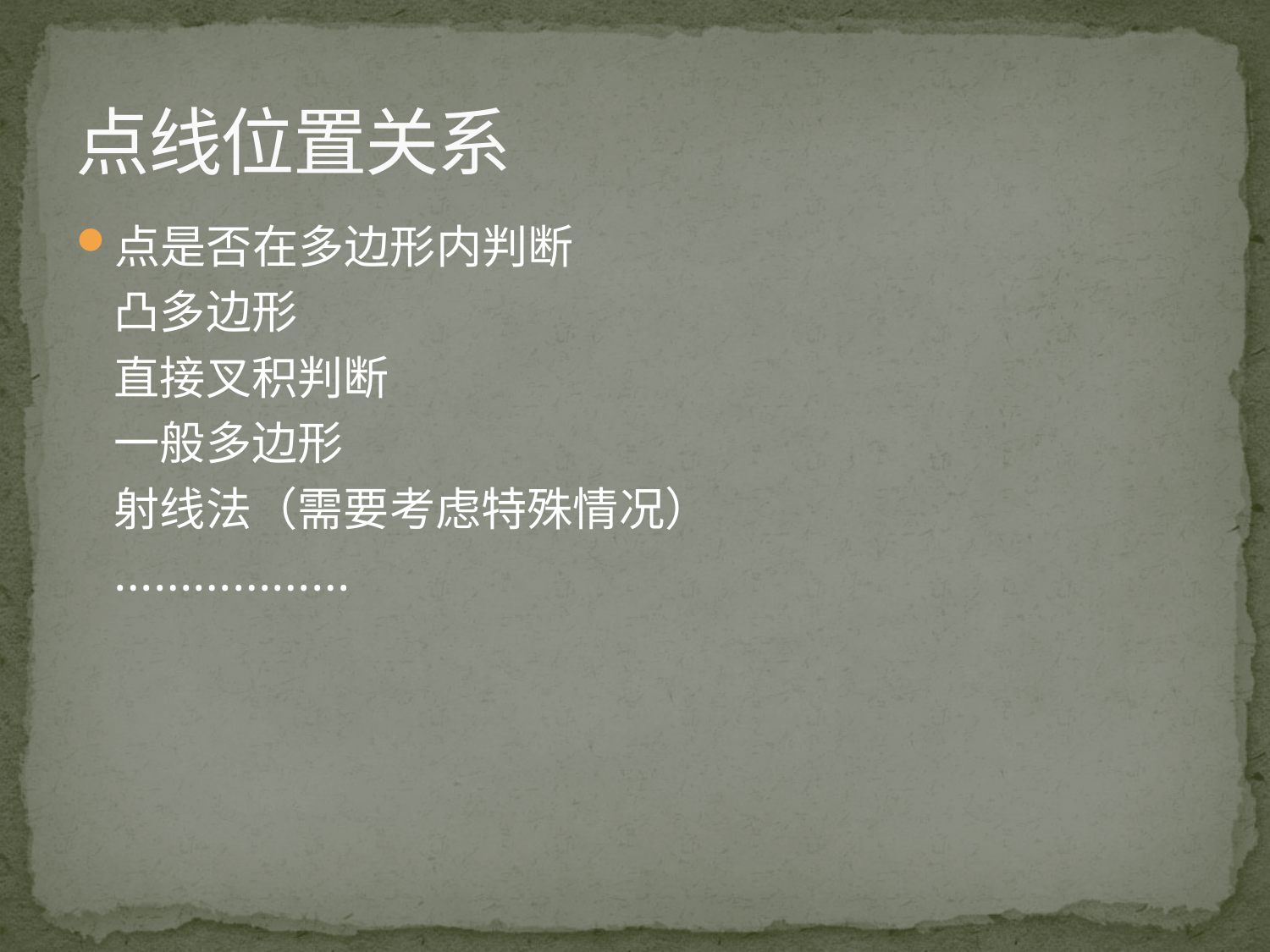

# 点线位置关系
点是否在多边形内判断
	凸多边形
	直接叉积判断
	一般多边形
	射线法（需要考虑特殊情况）
	………………